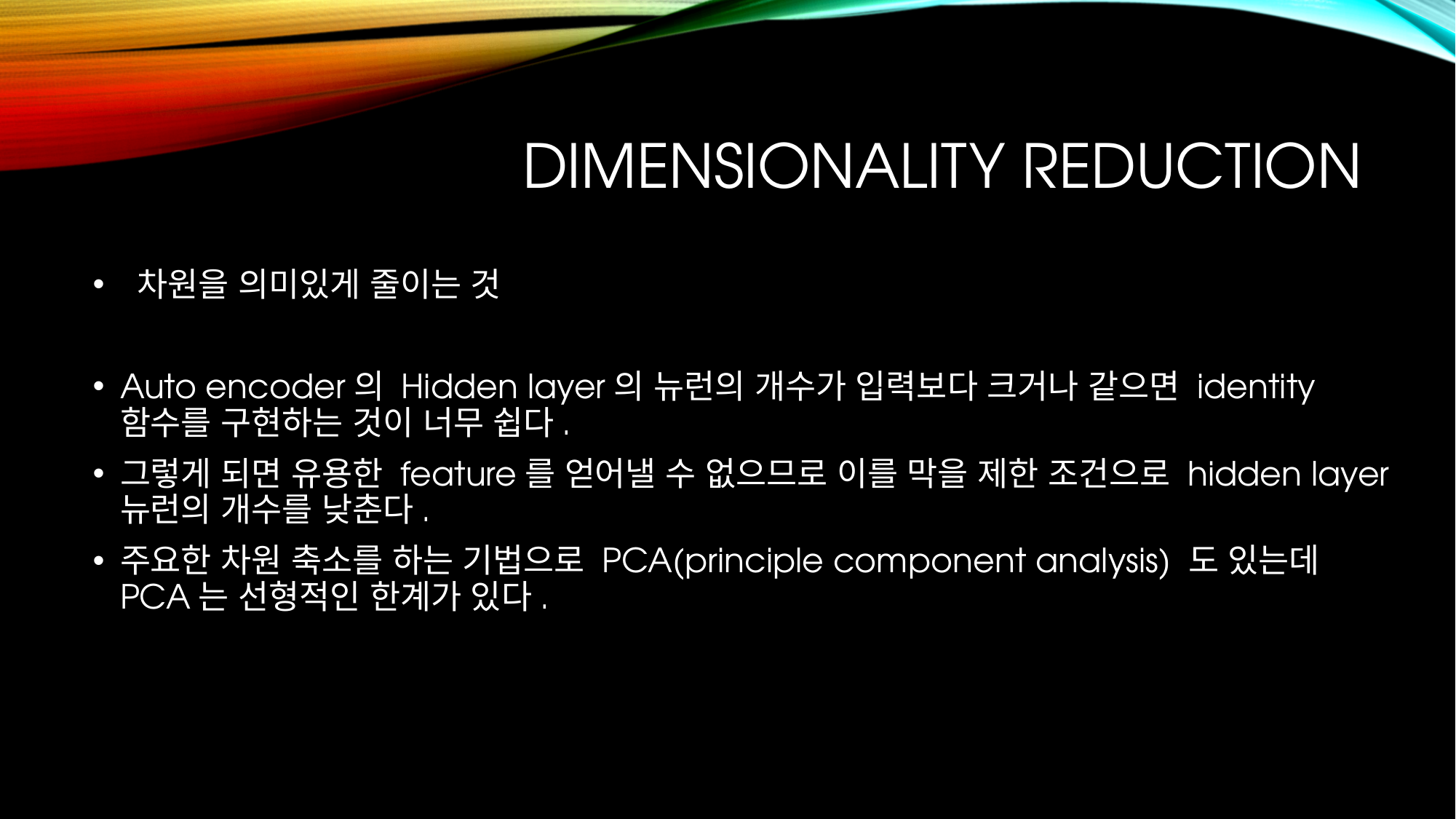

# Dimensionality reduction
 차원을 의미있게 줄이는 것

Auto encoder의 Hidden layer의 뉴런의 개수가 입력보다 크거나 같으면 identity함수를 구현하는 것이 너무 쉽다.
그렇게 되면 유용한 feature를 얻어낼 수 없으므로 이를 막을 제한 조건으로 hidden layer 뉴런의 개수를 낮춘다.
주요한 차원 축소를 하는 기법으로 PCA(principle component analysis) 도 있는데 PCA는 선형적인 한계가 있다.